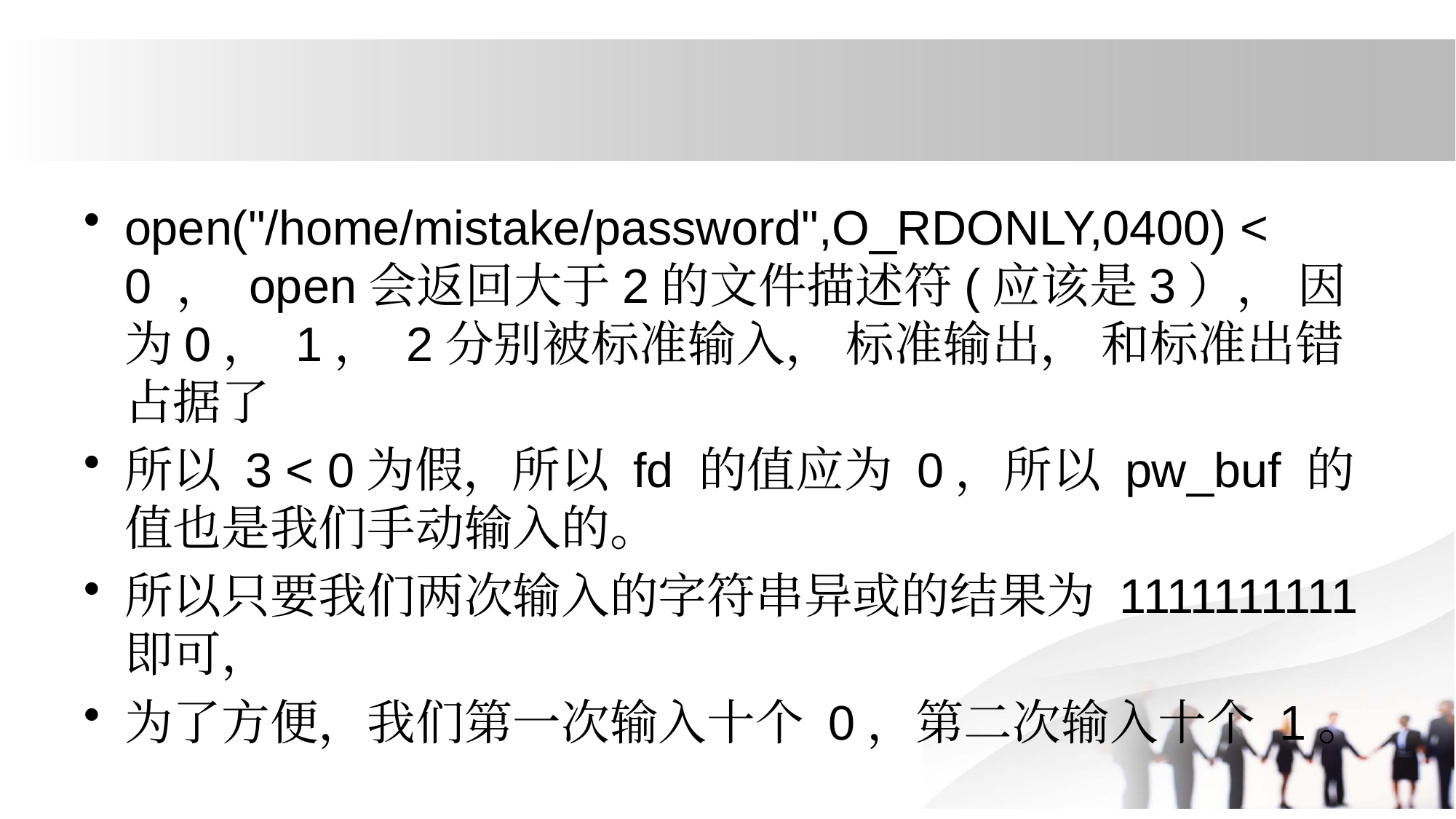

#
open("/home/mistake/password",O_RDONLY,0400) < 0 ， open会返回大于2的文件描述符(应该是3）， 因为0， 1， 2分别被标准输入， 标准输出， 和标准出错占据了
所以 3 < 0为假，所以 fd 的值应为 0，所以 pw_buf 的值也是我们手动输入的。
所以只要我们两次输入的字符串异或的结果为 1111111111 即可，
为了方便，我们第一次输入十个 0，第二次输入十个 1。